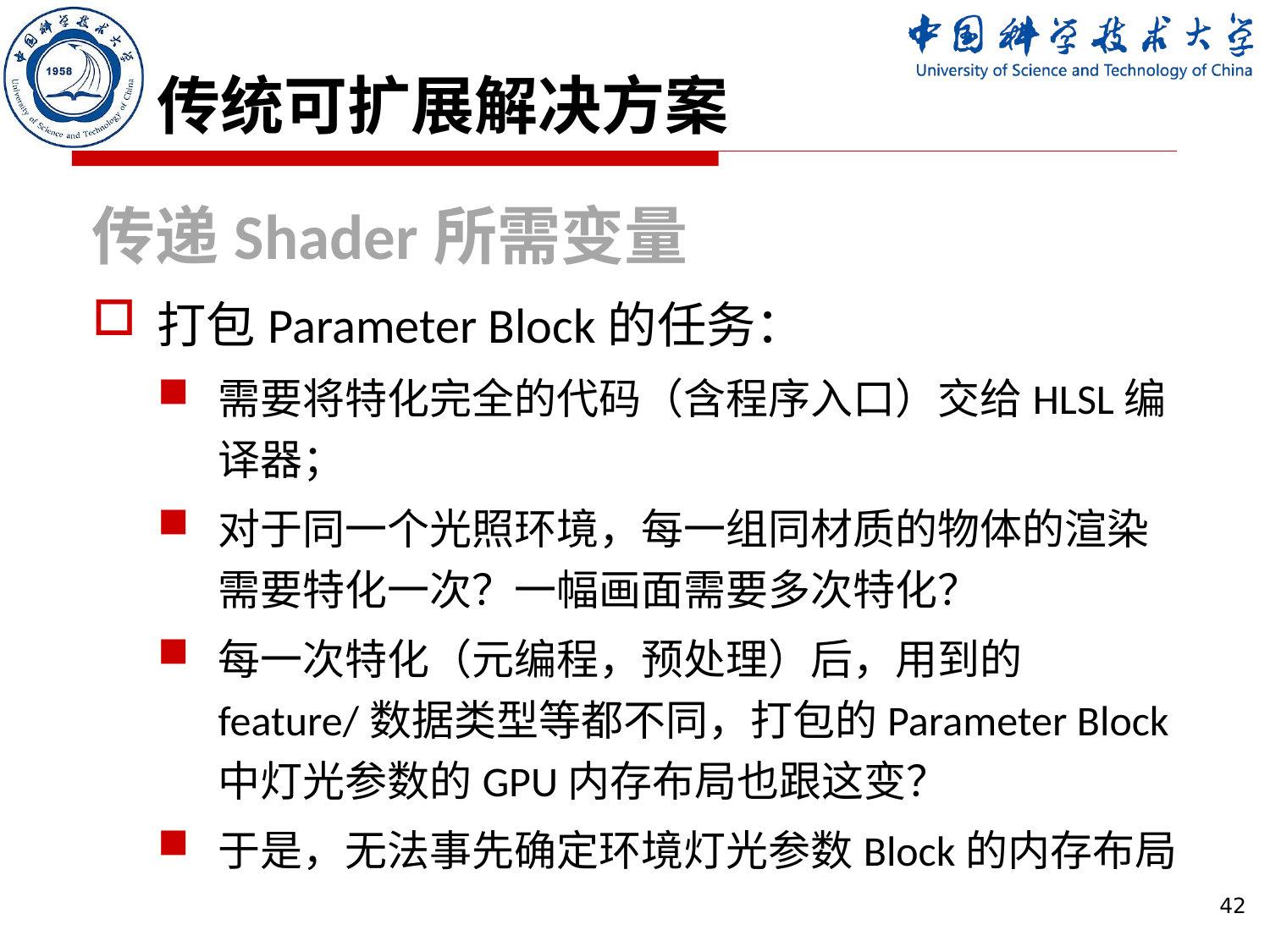

# 传统可扩展解决方案
传递Shader所需变量
打包Parameter Block的任务：
需要将特化完全的代码（含程序入口）交给HLSL编译器；
对于同一个光照环境，每一组同材质的物体的渲染需要特化一次？一幅画面需要多次特化？
每一次特化（元编程，预处理）后，用到的feature/数据类型等都不同，打包的Parameter Block中灯光参数的GPU内存布局也跟这变？
于是，无法事先确定环境灯光参数Block的内存布局

42